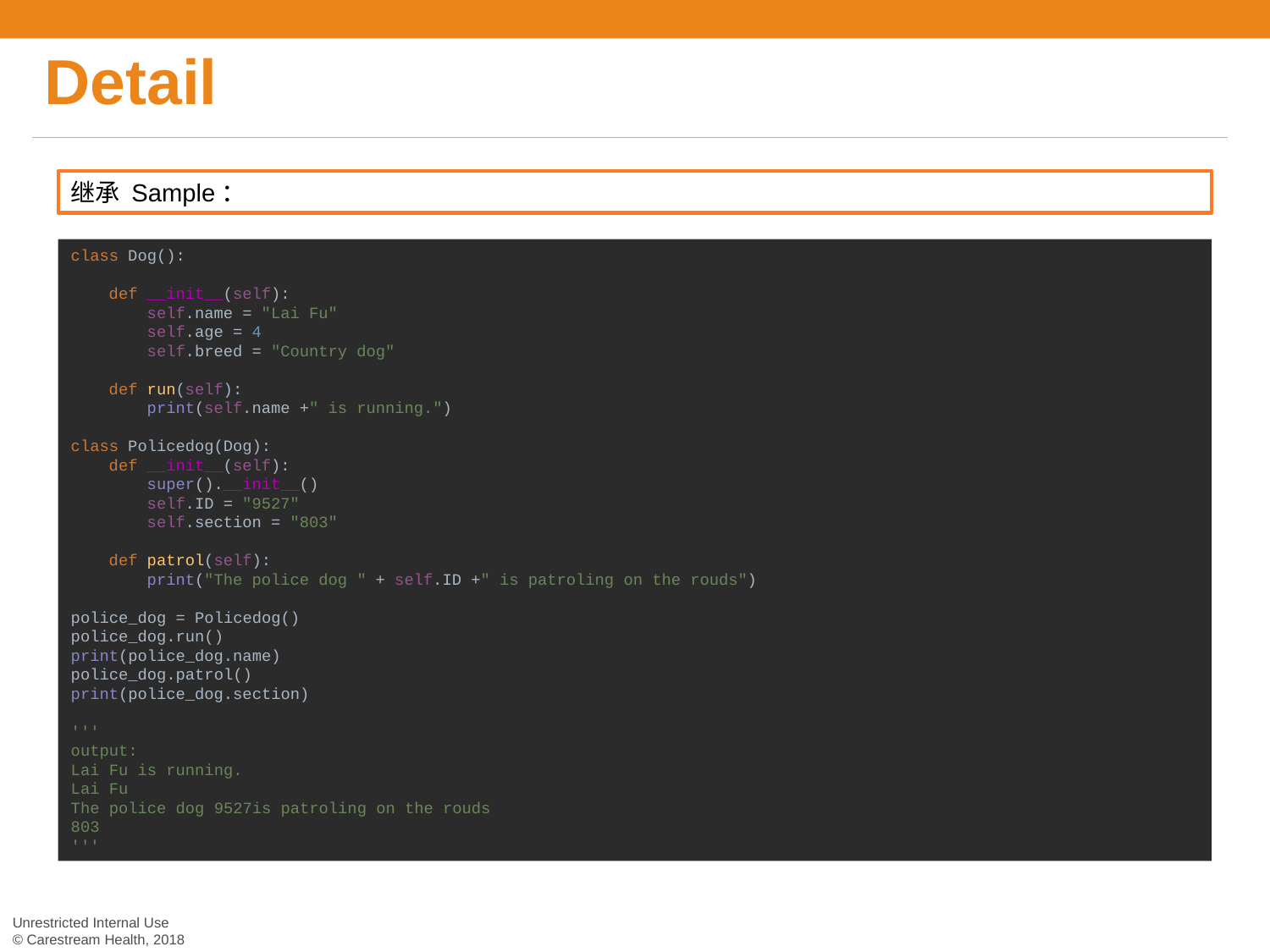

# Detail
继承 Sample：
class Dog():
    def __init__(self):
        self.name = "Lai Fu"
        self.age = 4
        self.breed = "Country dog"
    def run(self):
        print(self.name +" is running.")
class Policedog(Dog):
    def __init__(self):
        super().__init__()
        self.ID = "9527"
        self.section = "803"
    def patrol(self):
        print("The police dog " + self.ID +" is patroling on the rouds")
police_dog = Policedog()
police_dog.run()
print(police_dog.name)
police_dog.patrol()
print(police_dog.section)
'''
output:
Lai Fu is running.
Lai Fu
The police dog 9527is patroling on the rouds
803
'''
Unrestricted Internal Use
© Carestream Health, 2018